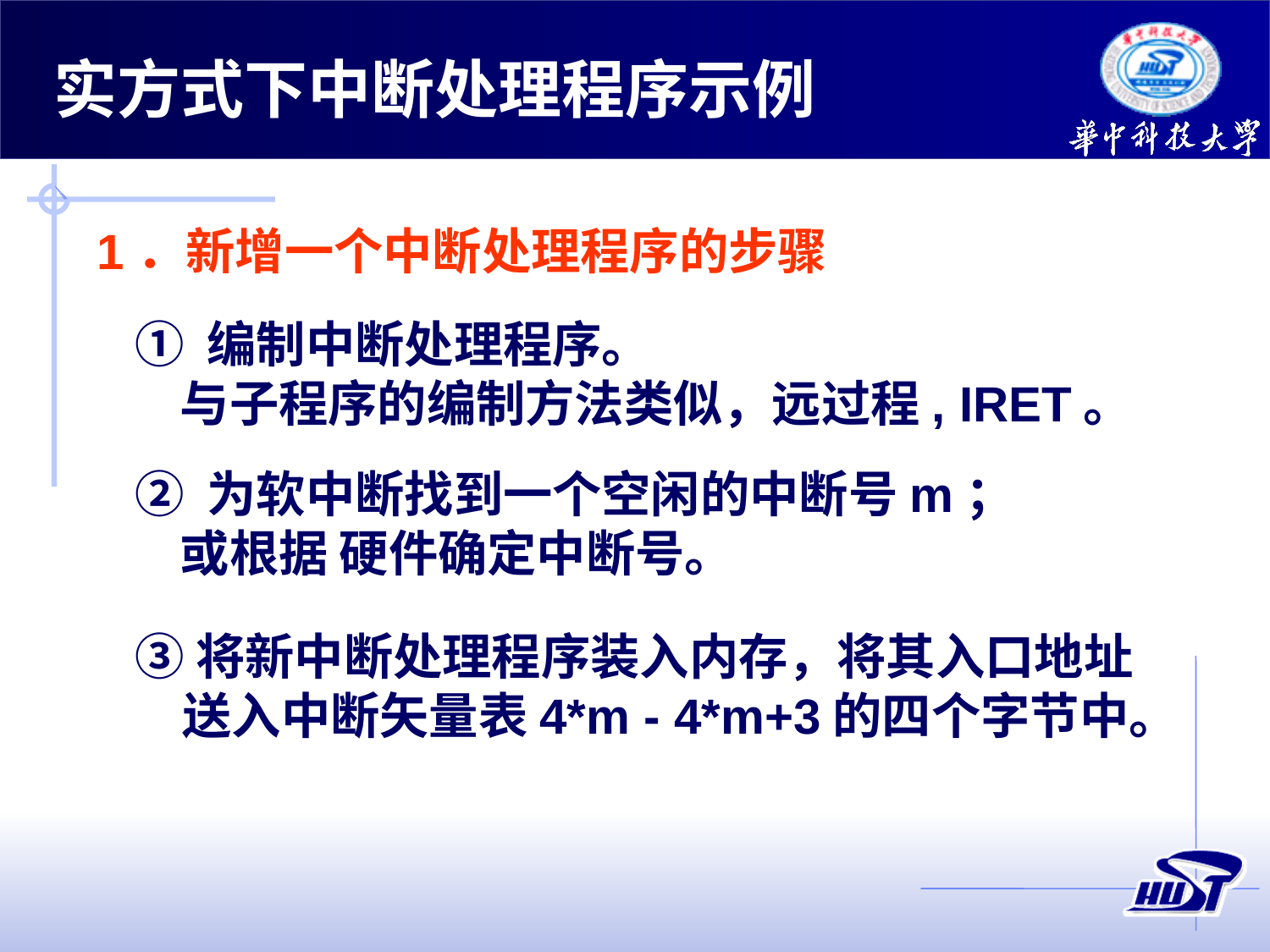

实方式下中断处理程序示例
1．新增一个中断处理程序的步骤
① 编制中断处理程序。
   与子程序的编制方法类似，远过程, IRET。
② 为软中断找到一个空闲的中断号m；
   或根据 硬件确定中断号。
③将新中断处理程序装入内存，将其入口地址送入中断矢量表4*m - 4*m+3的四个字节中。